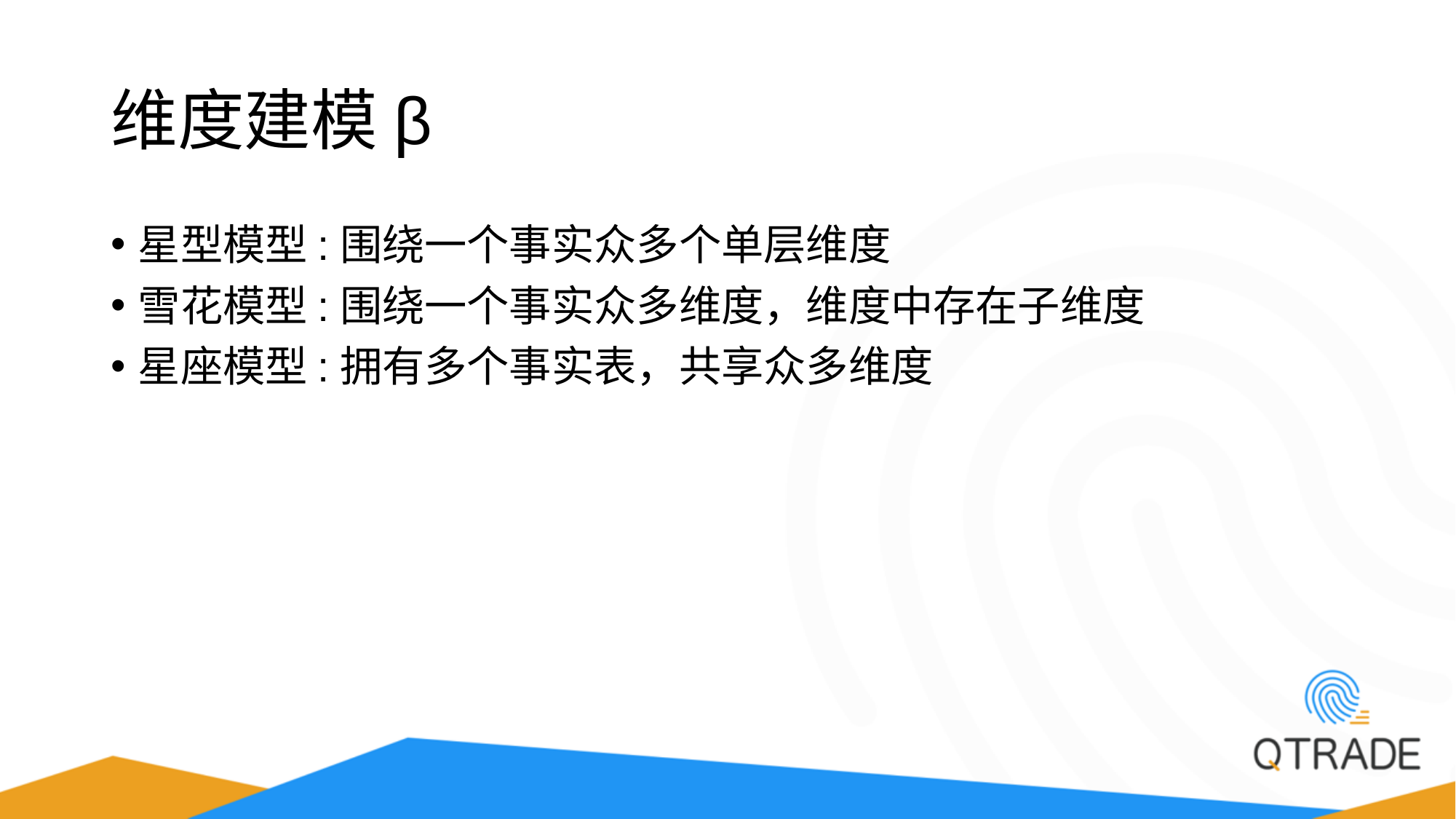

# 维度建模β
星型模型:围绕一个事实众多个单层维度
雪花模型:围绕一个事实众多维度，维度中存在子维度
星座模型:拥有多个事实表，共享众多维度